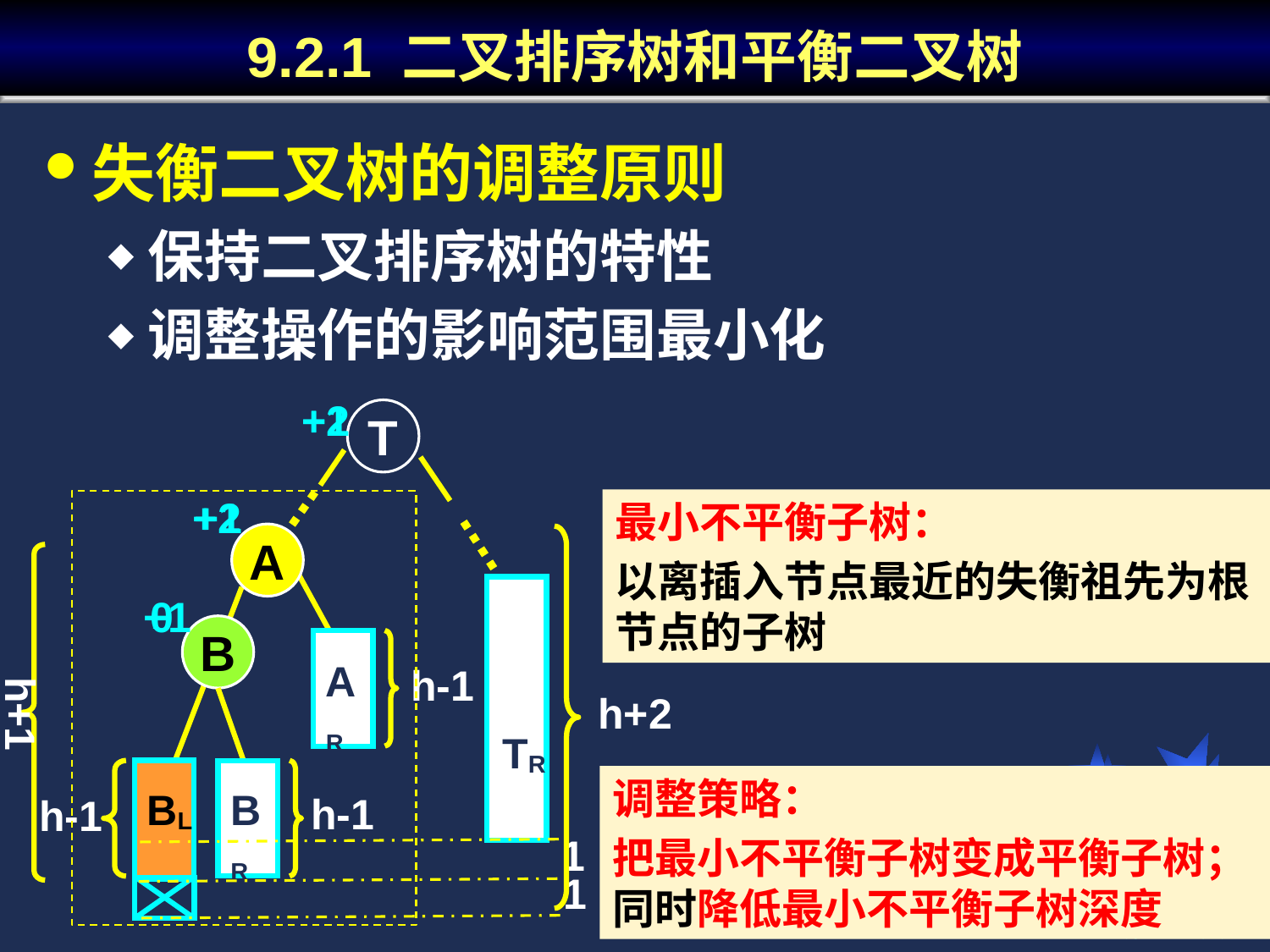

# 9.2.1 二叉排序树和平衡二叉树
失衡二叉树的调整原则
保持二叉排序树的特性
调整操作的影响范围最小化

+1
+2
T

A

B

AR
h-1

BL
BR
h-1
h-1

+2
+1
最小不平衡子树：
以离插入节点最近的失衡祖先为根节点的子树

h+2

h+1
+1
0
TR
调整策略：
把最小不平衡子树变成平衡子树；同时降低最小不平衡子树深度
1
1

第 70 页